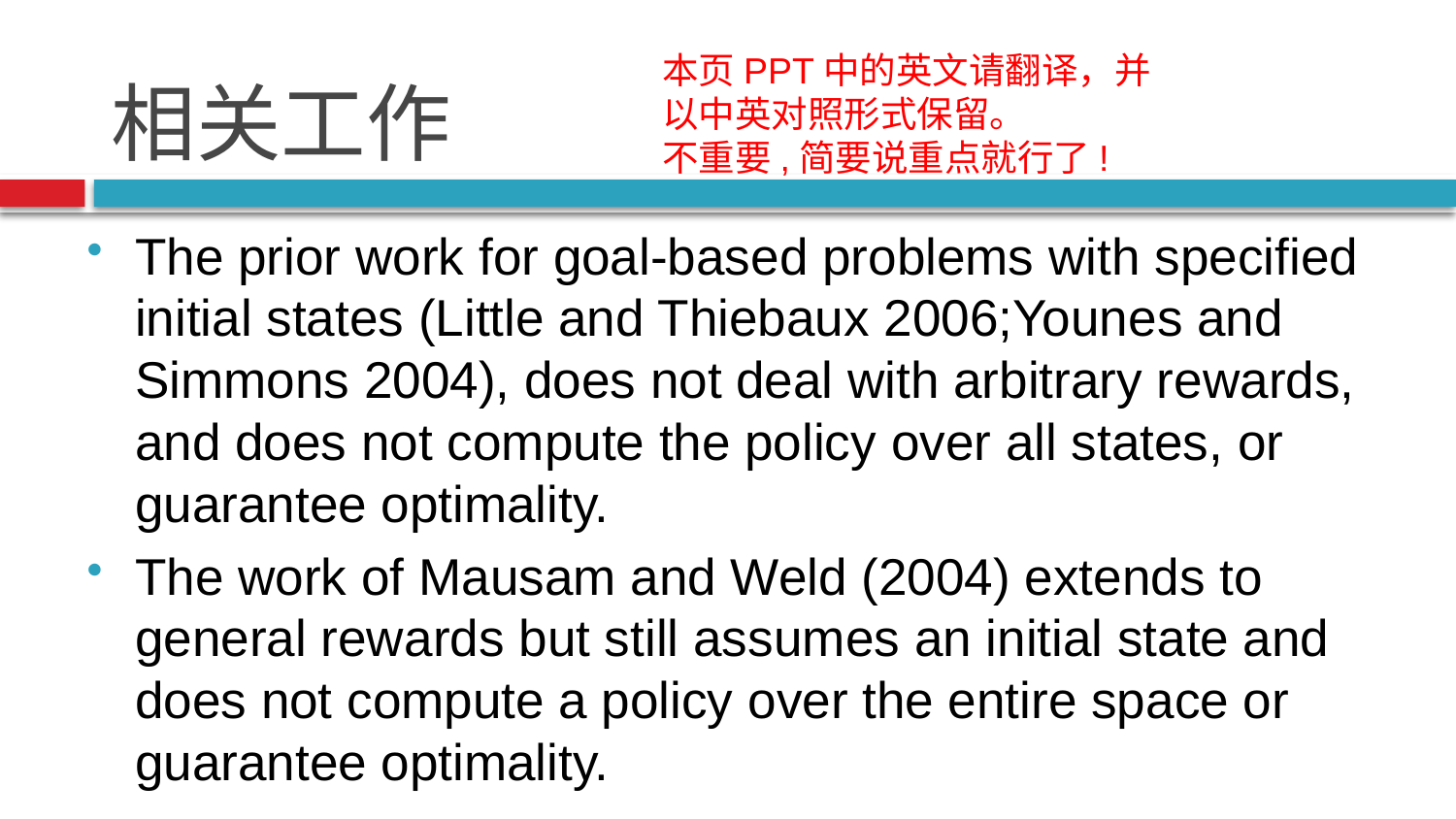

# 相关工作
本页PPT中的英文请翻译，并以中英对照形式保留。
不重要,简要说重点就行了!
The prior work for goal-based problems with specified initial states (Little and Thiebaux 2006;Younes and Simmons 2004), does not deal with arbitrary rewards, and does not compute the policy over all states, or guarantee optimality.
The work of Mausam and Weld (2004) extends to general rewards but still assumes an initial state and does not compute a policy over the entire space or guarantee optimality.